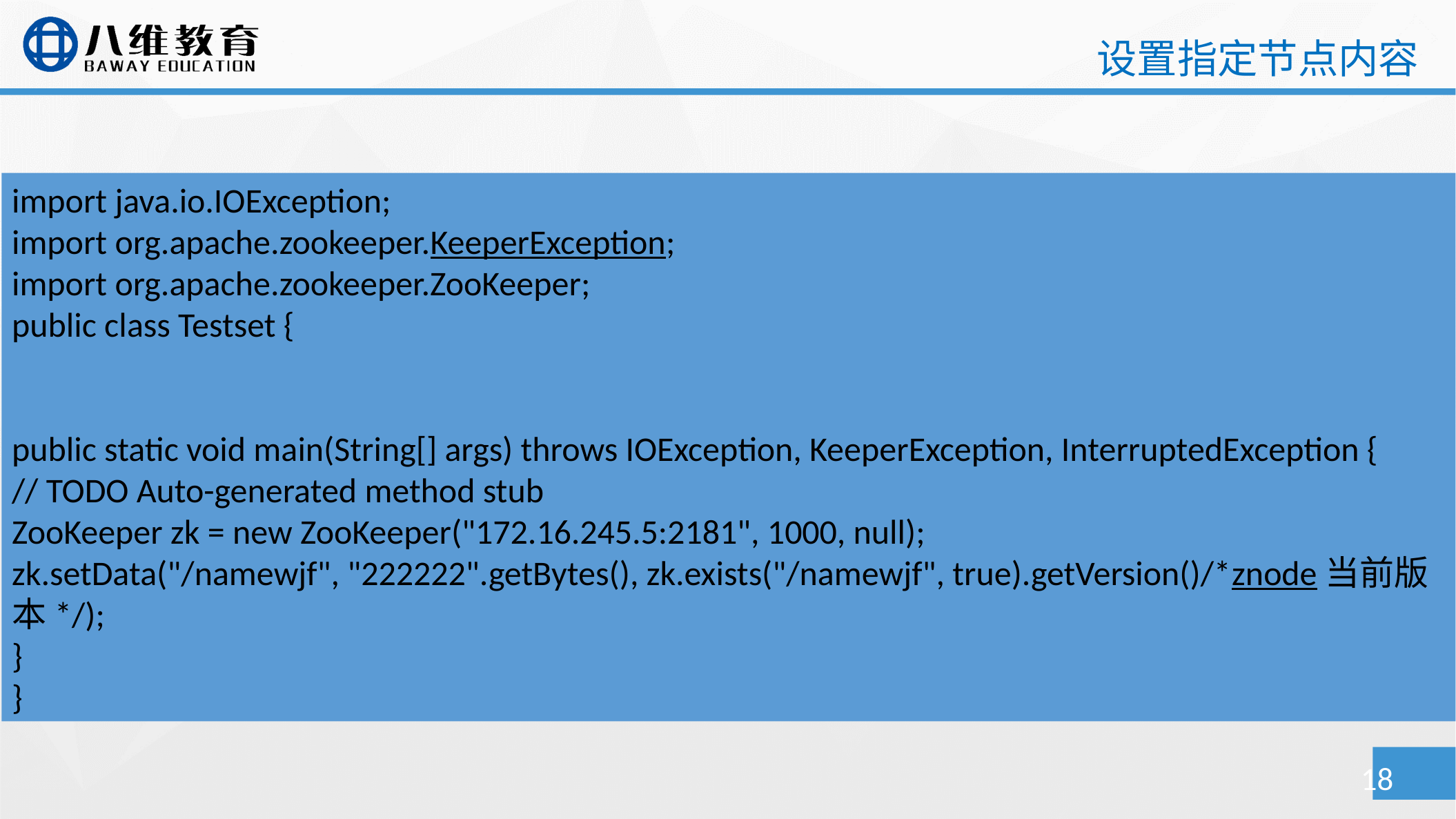

设置指定节点内容
import java.io.IOException;
import org.apache.zookeeper.KeeperException;
import org.apache.zookeeper.ZooKeeper;
public class Testset {

public static void main(String[] args) throws IOException, KeeperException, InterruptedException {
// TODO Auto-generated method stub
ZooKeeper zk = new ZooKeeper("172.16.245.5:2181", 1000, null);
zk.setData("/namewjf", "222222".getBytes(), zk.exists("/namewjf", true).getVersion()/*znode当前版本*/);
}
}